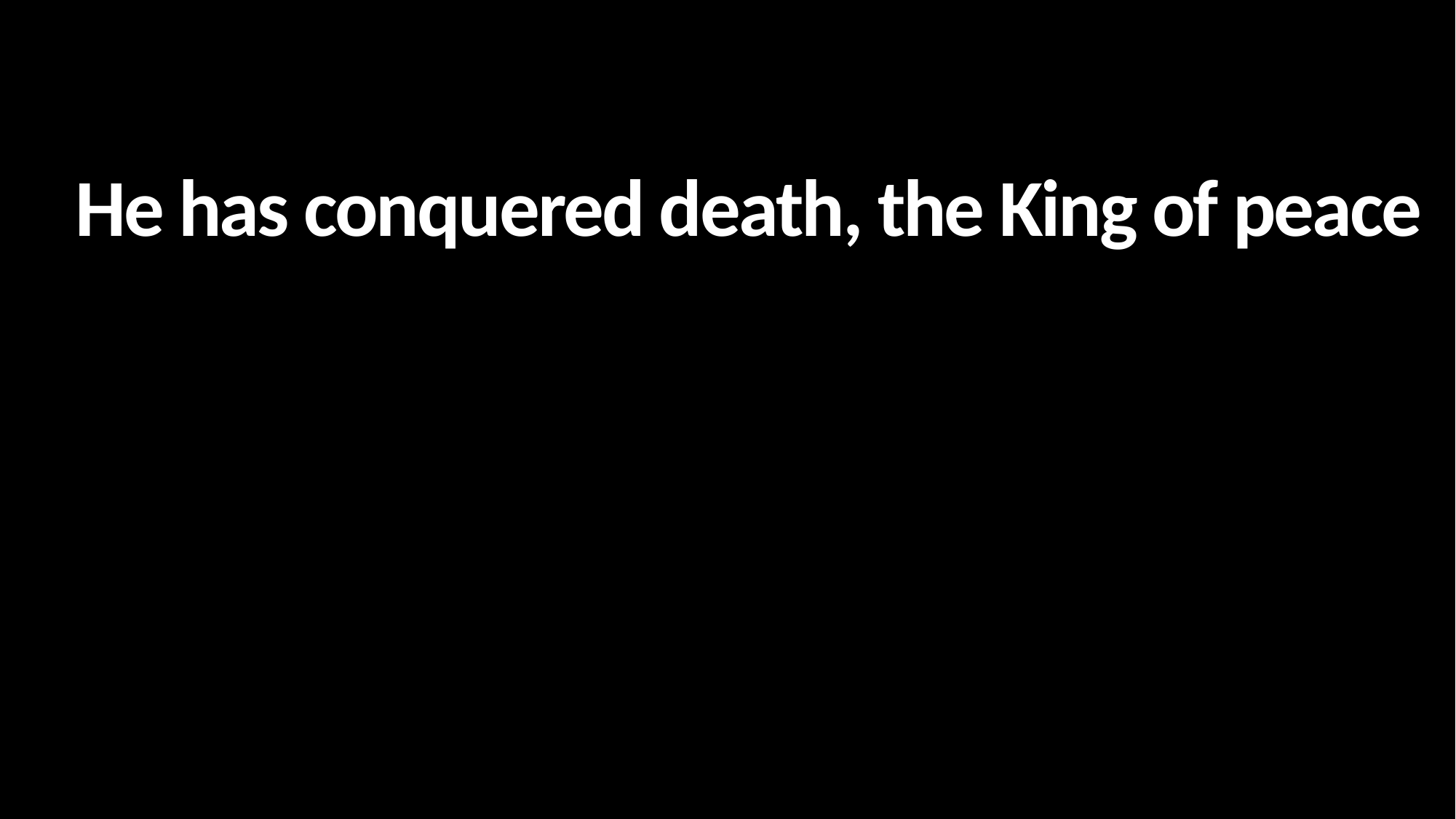

# 죽음 이기신 평화의 왕

他勝過死亡，和平之王

He has conquered death, the King of peace